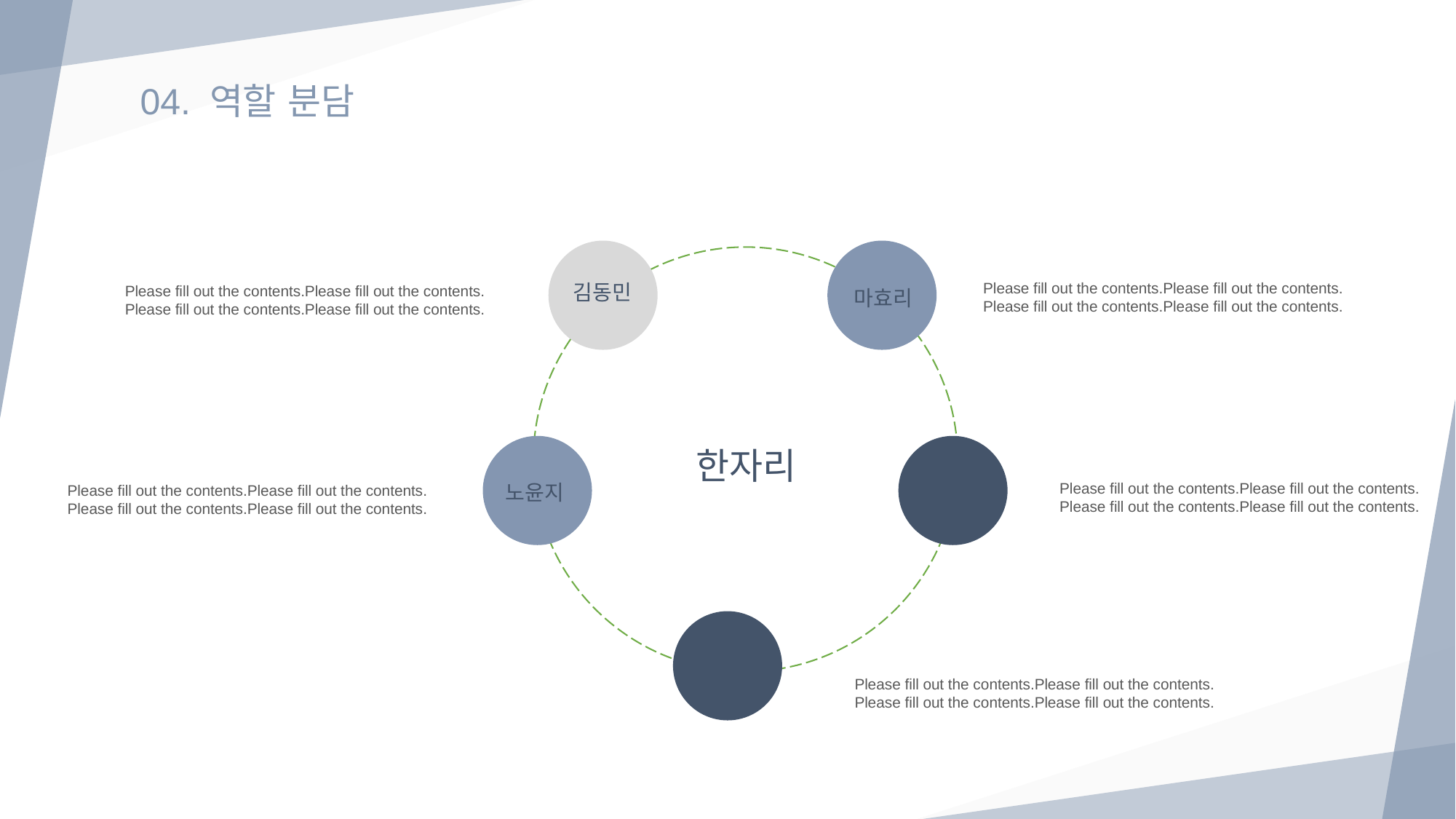

04. 역할 분담

Please fill out the contents.Please fill out the contents.
Please fill out the contents.Please fill out the contents.
김동민
Please fill out the contents.Please fill out the contents.
Please fill out the contents.Please fill out the contents.
마효리

한자리
안현호
Please fill out the contents.Please fill out the contents.
Please fill out the contents.Please fill out the contents.
노윤지
Please fill out the contents.Please fill out the contents.
Please fill out the contents.Please fill out the contents.

최유진
Please fill out the contents.Please fill out the contents.
Please fill out the contents.Please fill out the contents.